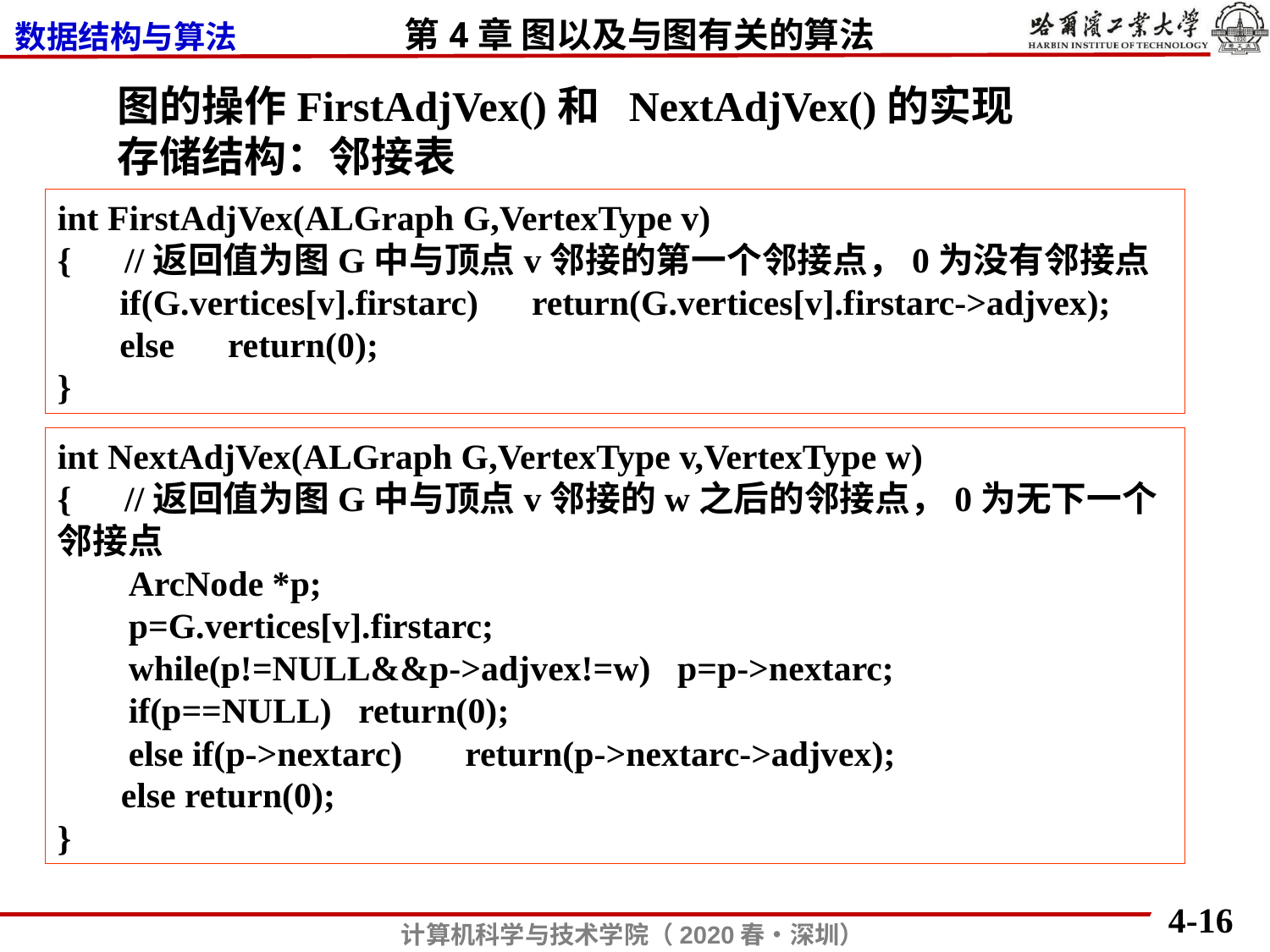

图的操作FirstAdjVex()和  NextAdjVex()的实现
存储结构：邻接表
int FirstAdjVex(ALGraph G,VertexType v)
{      //返回值为图G中与顶点v邻接的第一个邻接点，0为没有邻接点
       if(G.vertices[v].firstarc)      return(G.vertices[v].firstarc->adjvex);
       else      return(0);
}
int NextAdjVex(ALGraph G,VertexType v,VertexType w)
{      //返回值为图G中与顶点v邻接的w之后的邻接点，0为无下一个邻接点
        ArcNode *p;
        p=G.vertices[v].firstarc;
        while(p!=NULL&&p->adjvex!=w)   p=p->nextarc;
        if(p==NULL)   return(0);
        else if(p->nextarc)	   return(p->nextarc->adjvex);
else return(0);
}